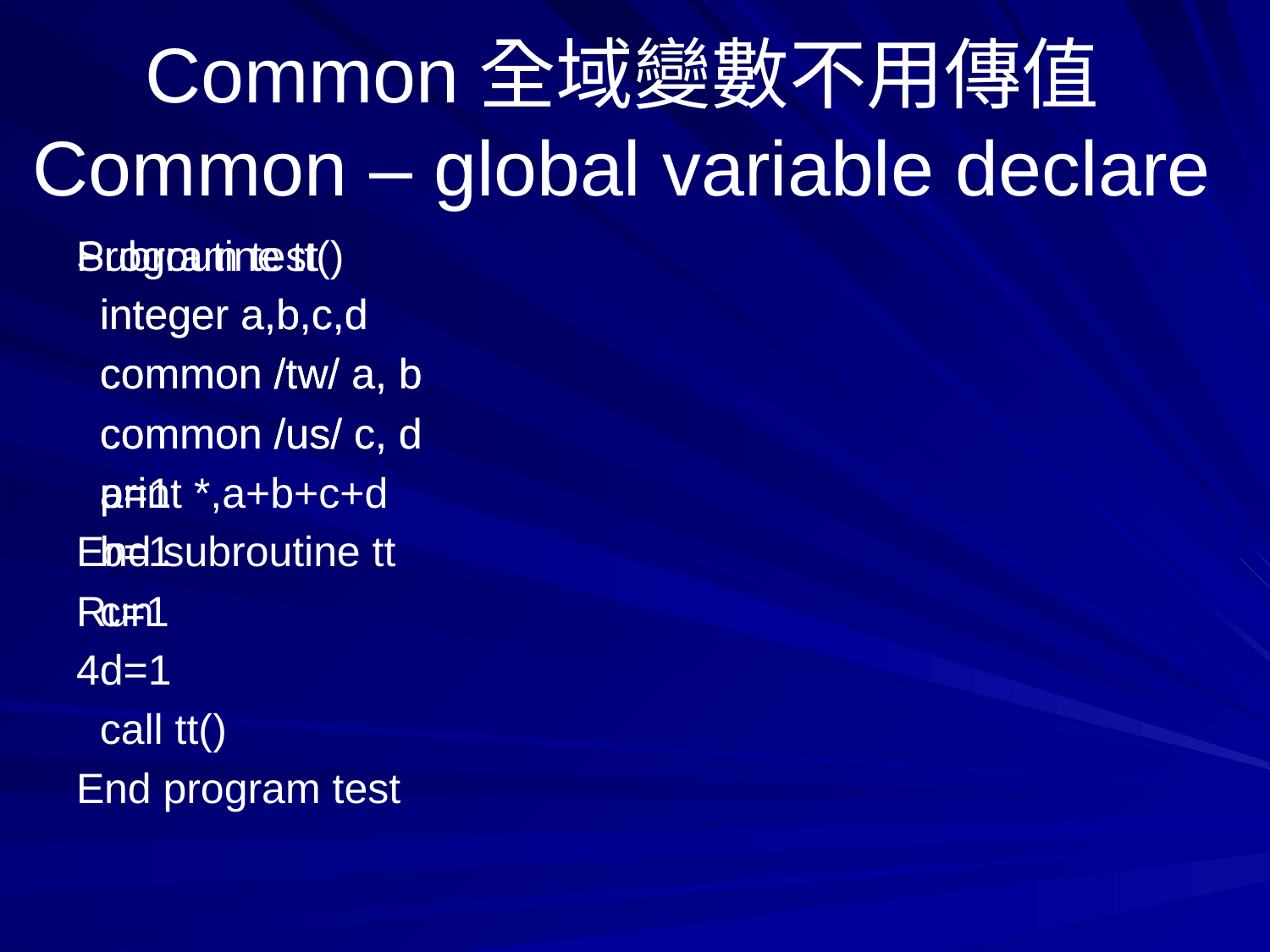

# Common全域變數不用傳值 Common – global variable declare
Program test
  integer a,b,c,d
  common /tw/ a, b
  common /us/ c, d
  a=1
  b=1
  c=1
  d=1
  call tt()
End program test
Subroutine tt()
  integer a,b,c,d
  common /tw/ a, b
  common /us/ c, d
  print *,a+b+c+d
End subroutine tt
Run
4